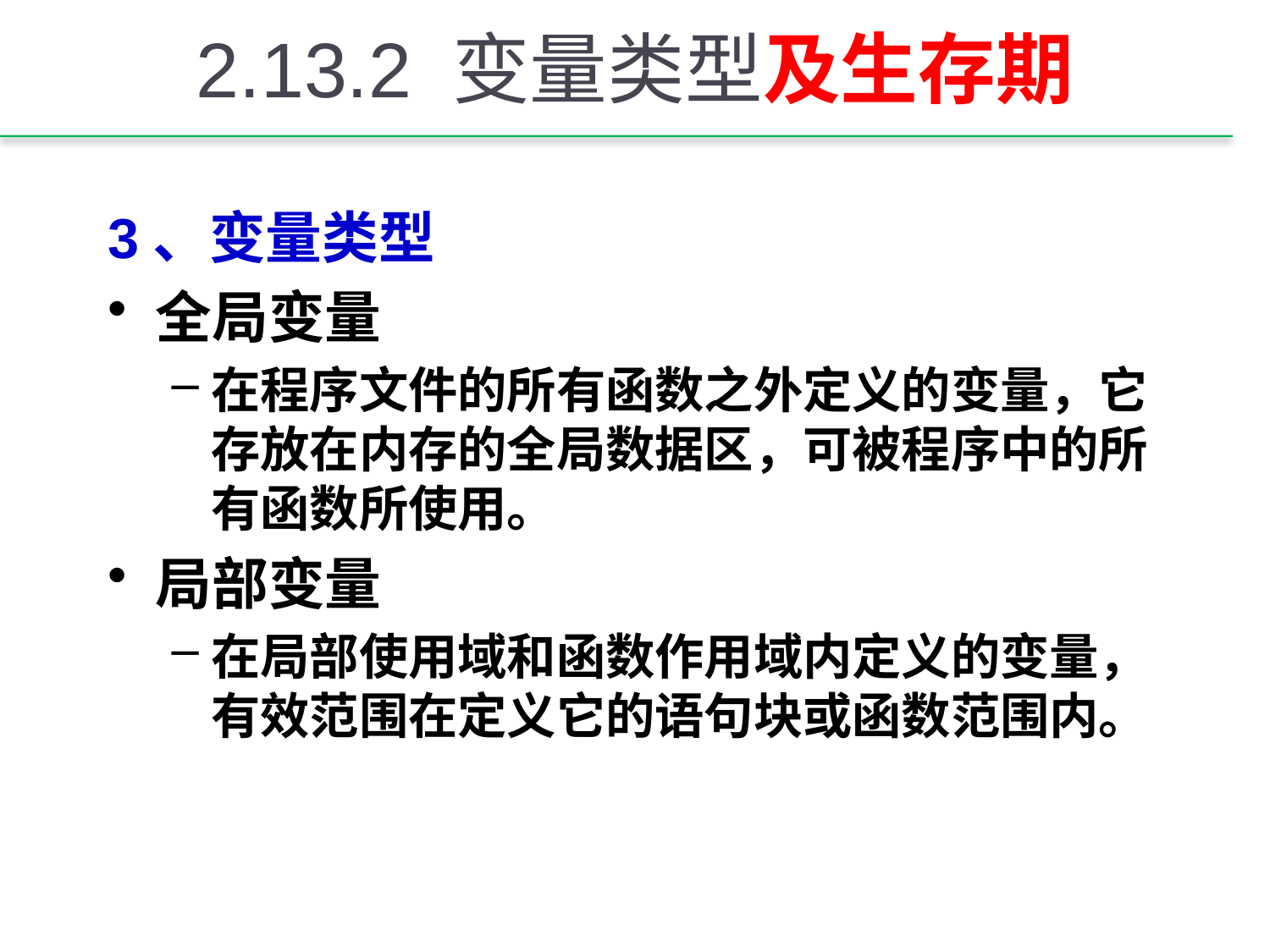

# 2.13.2 变量类型及生存期
3、变量类型
全局变量
在程序文件的所有函数之外定义的变量，它存放在内存的全局数据区，可被程序中的所有函数所使用。
局部变量
在局部使用域和函数作用域内定义的变量，有效范围在定义它的语句块或函数范围内。